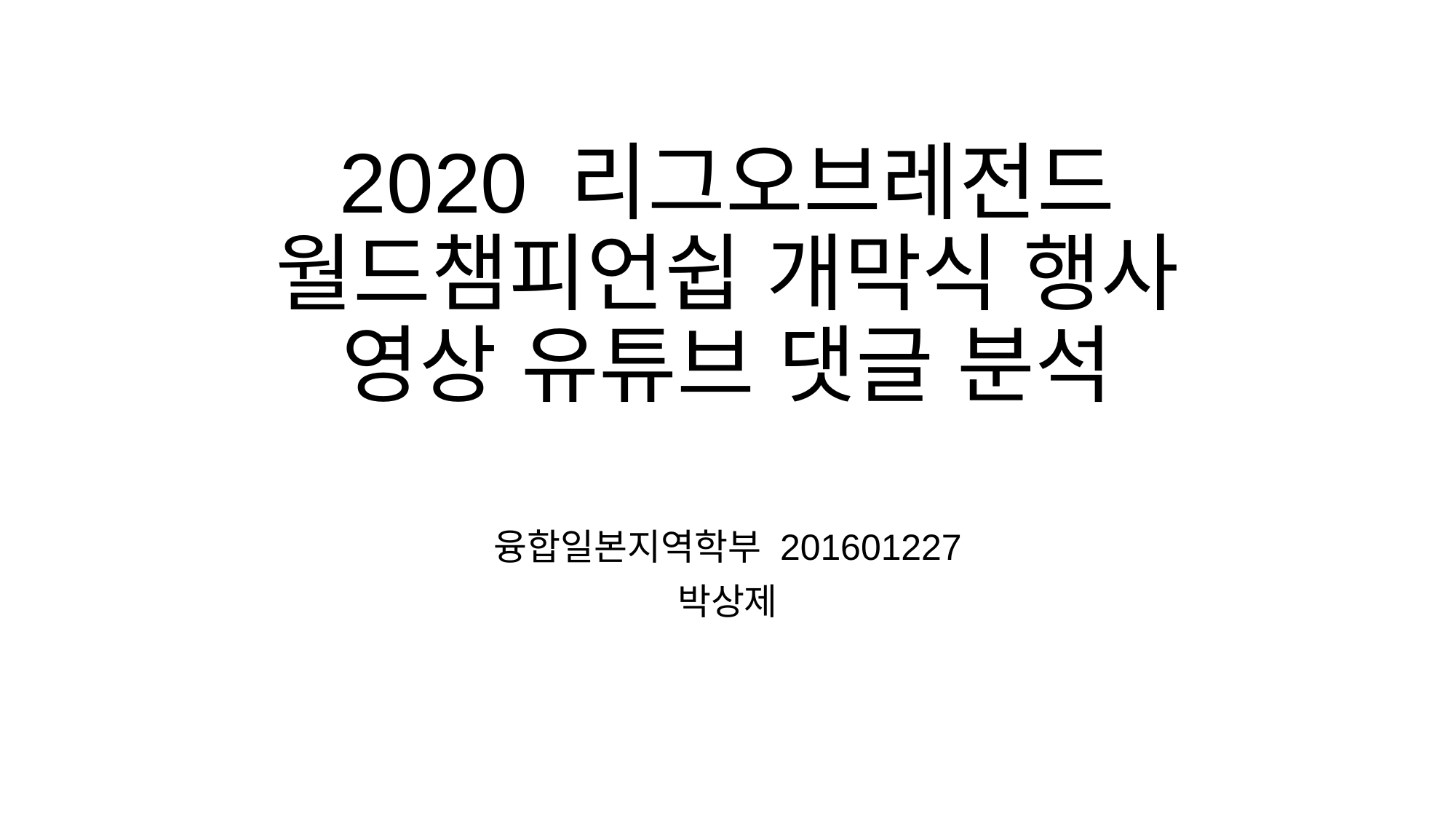

# 2020 리그오브레전드 월드챔피언쉽 개막식 행사 영상 유튜브 댓글 분석
융합일본지역학부 201601227
박상제